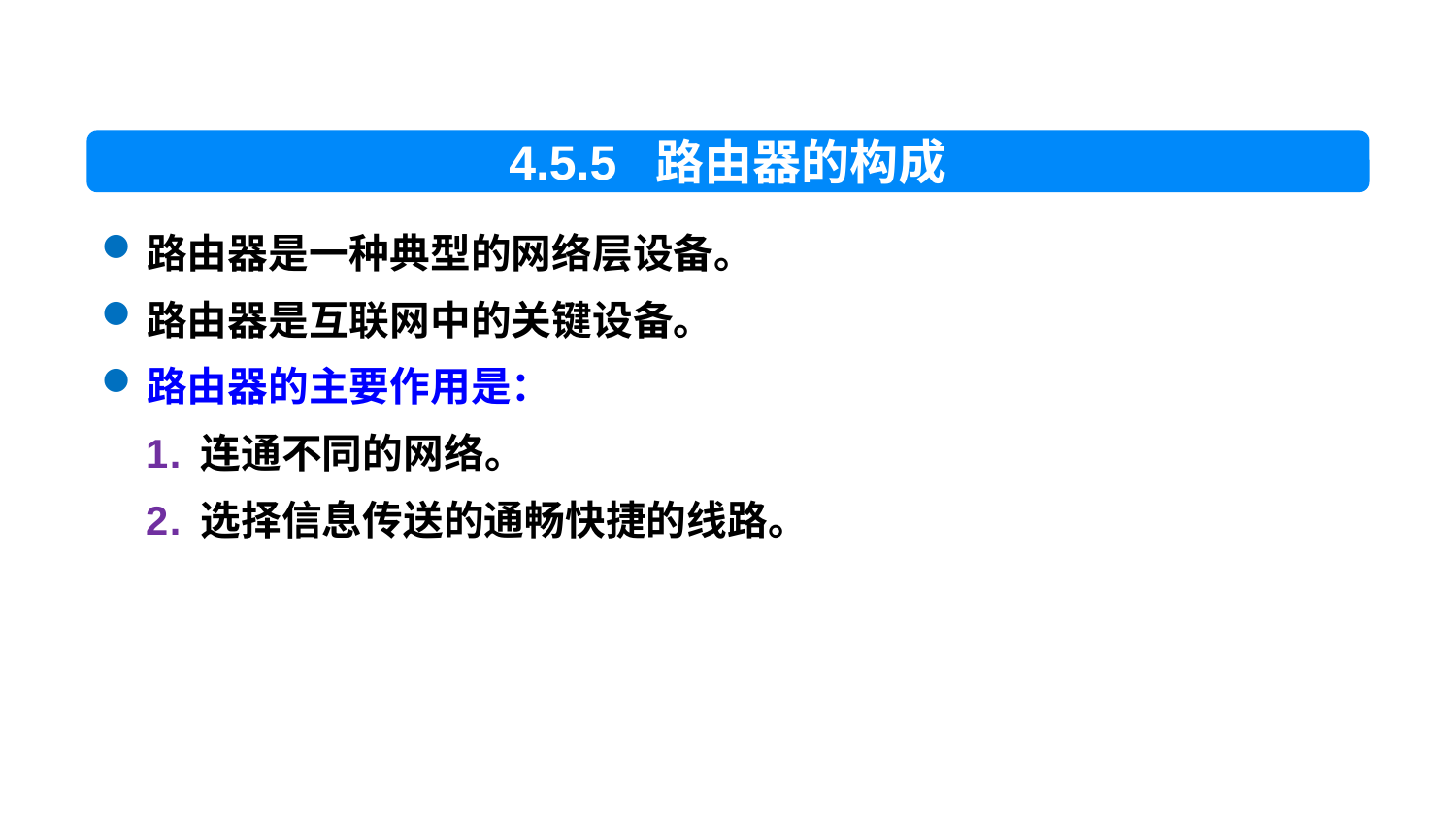

4.5.5  路由器的构成

路由器是一种典型的网络层设备。
路由器是互联网中的关键设备。
路由器的主要作用是：
连通不同的网络。
选择信息传送的通畅快捷的线路。
196